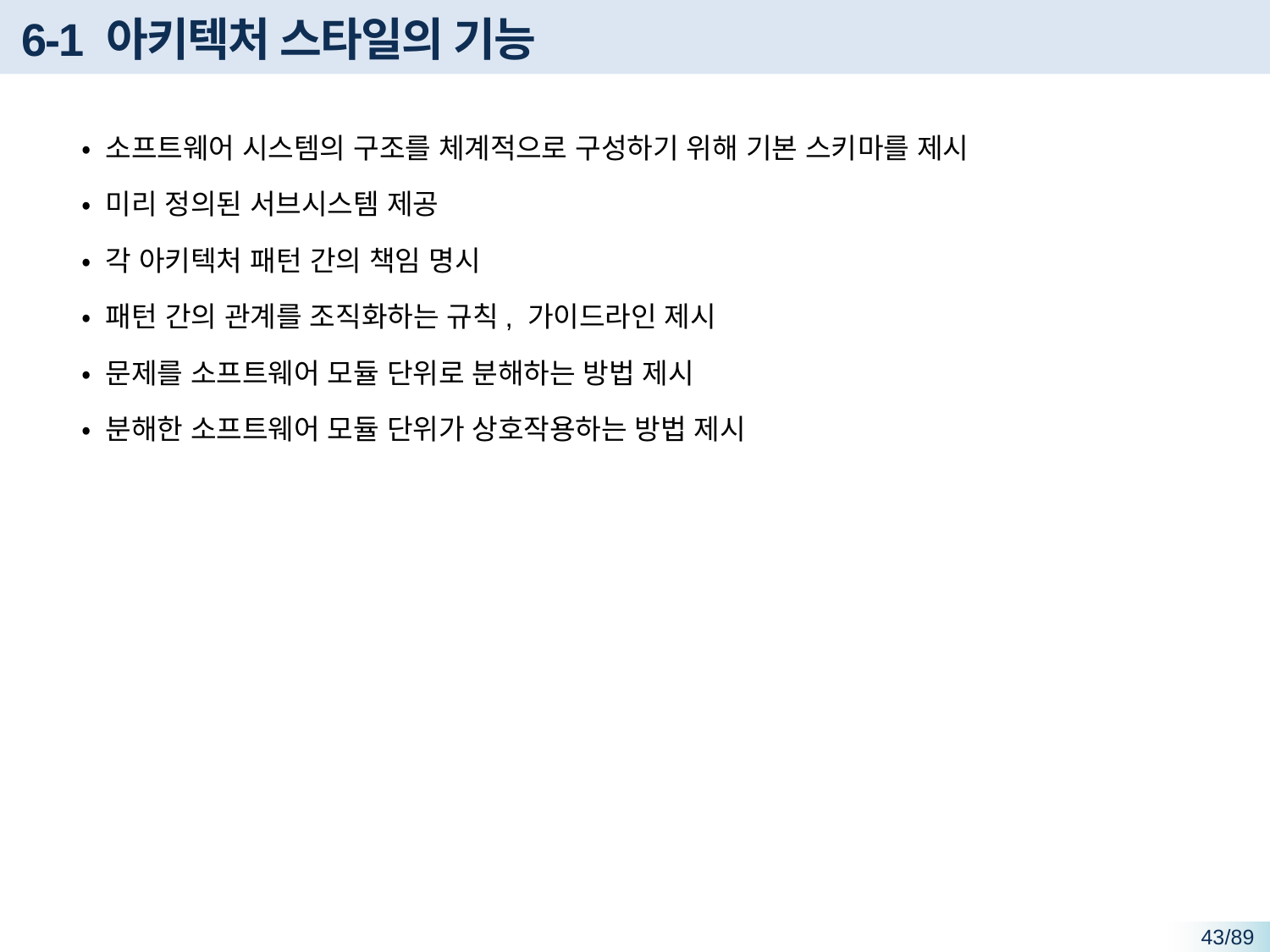

# 6-1 아키텍처 스타일의 기능
      • 소프트웨어 시스템의 구조를 체계적으로 구성하기 위해 기본 스키마를 제시
      • 미리 정의된 서브시스템 제공
      • 각 아키텍처 패턴 간의 책임 명시
      • 패턴 간의 관계를 조직화하는 규칙, 가이드라인 제시
      • 문제를 소프트웨어 모듈 단위로 분해하는 방법 제시
      • 분해한 소프트웨어 모듈 단위가 상호작용하는 방법 제시